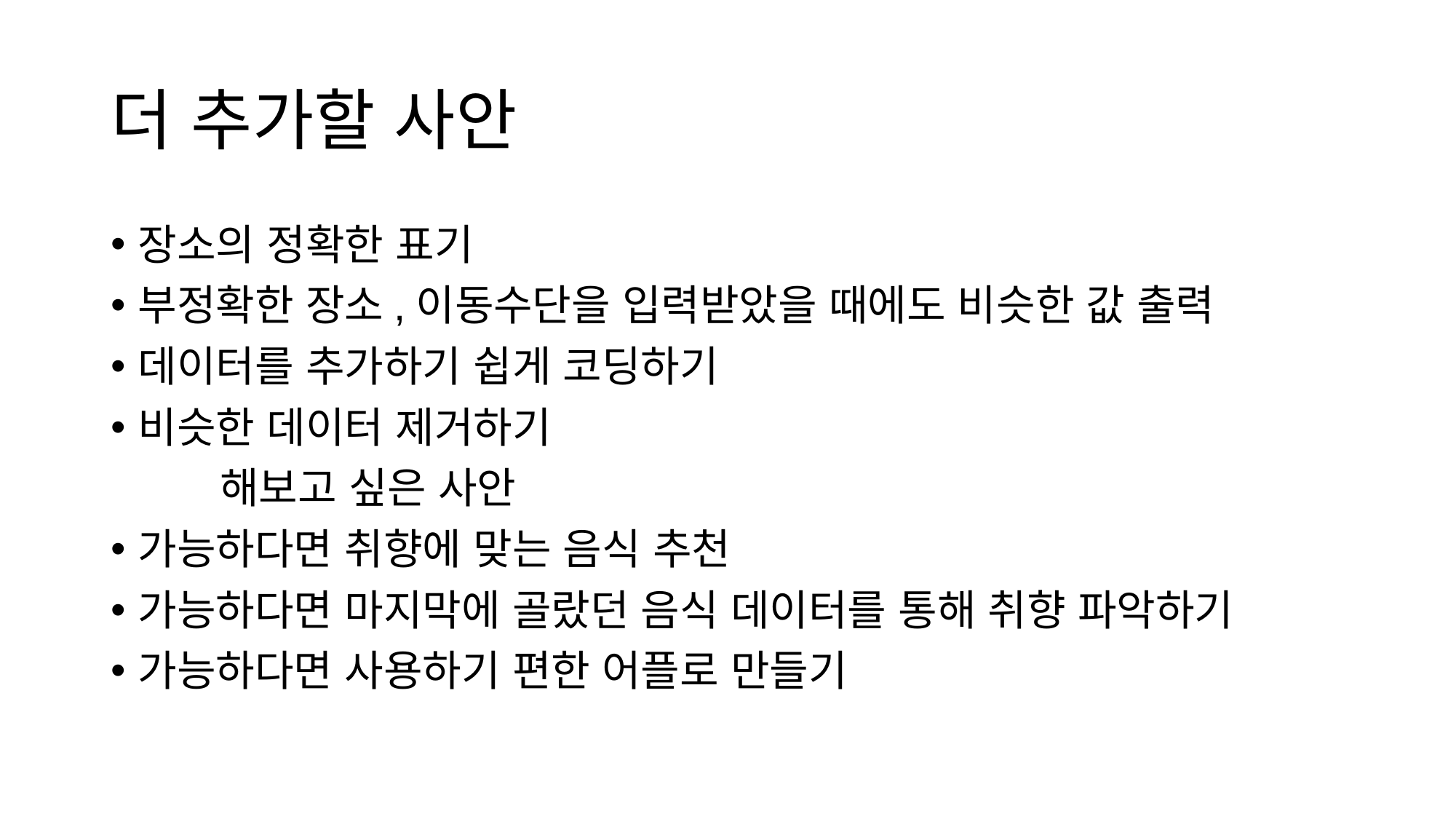

# 더 추가할 사안
장소의 정확한 표기
부정확한 장소,이동수단을 입력받았을 때에도 비슷한 값 출력
데이터를 추가하기 쉽게 코딩하기
비슷한 데이터 제거하기
	해보고 싶은 사안
가능하다면 취향에 맞는 음식 추천
가능하다면 마지막에 골랐던 음식 데이터를 통해 취향 파악하기
가능하다면 사용하기 편한 어플로 만들기